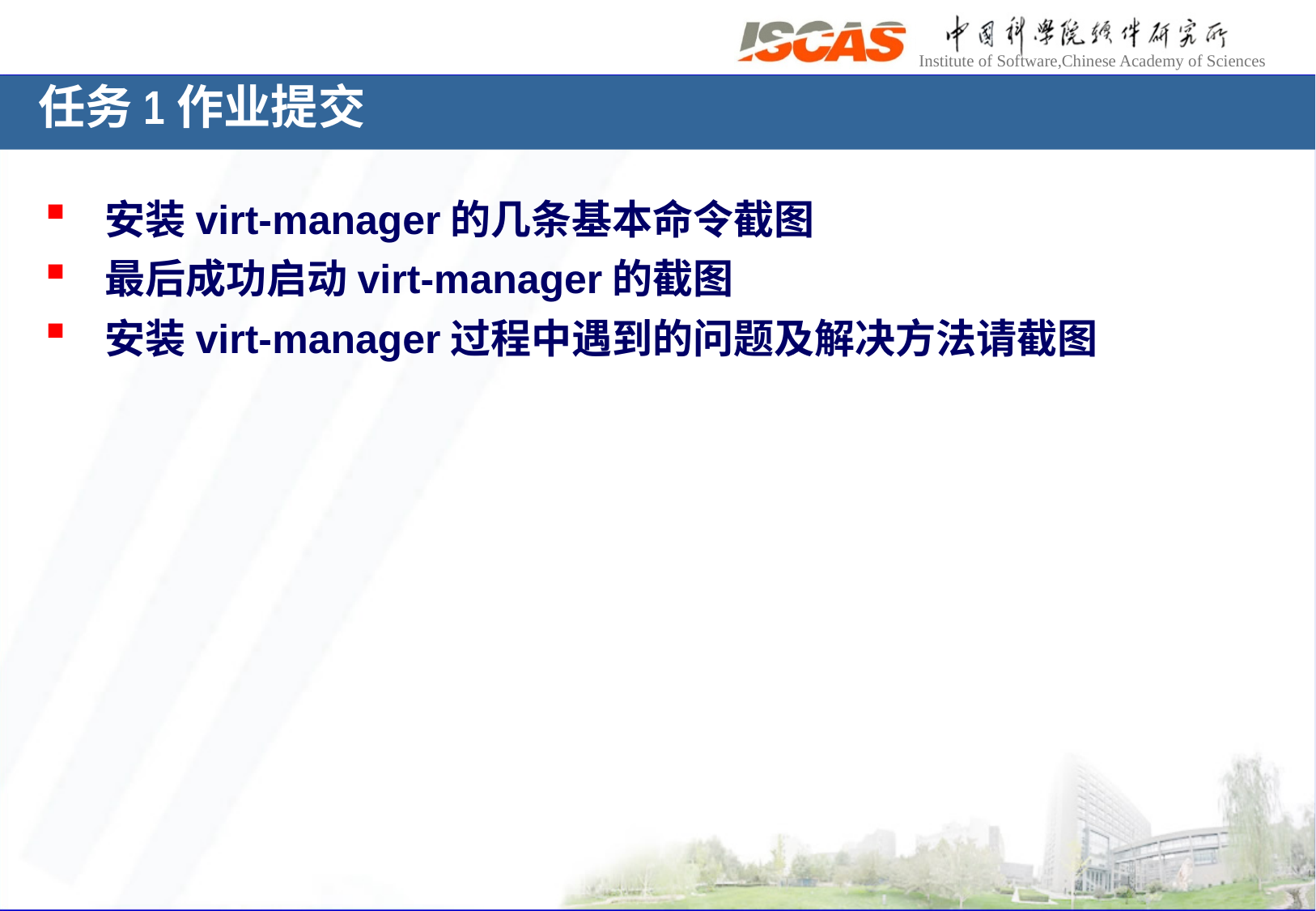

任务1作业提交
安装virt-manager的几条基本命令截图
最后成功启动virt-manager的截图
安装virt-manager过程中遇到的问题及解决方法请截图